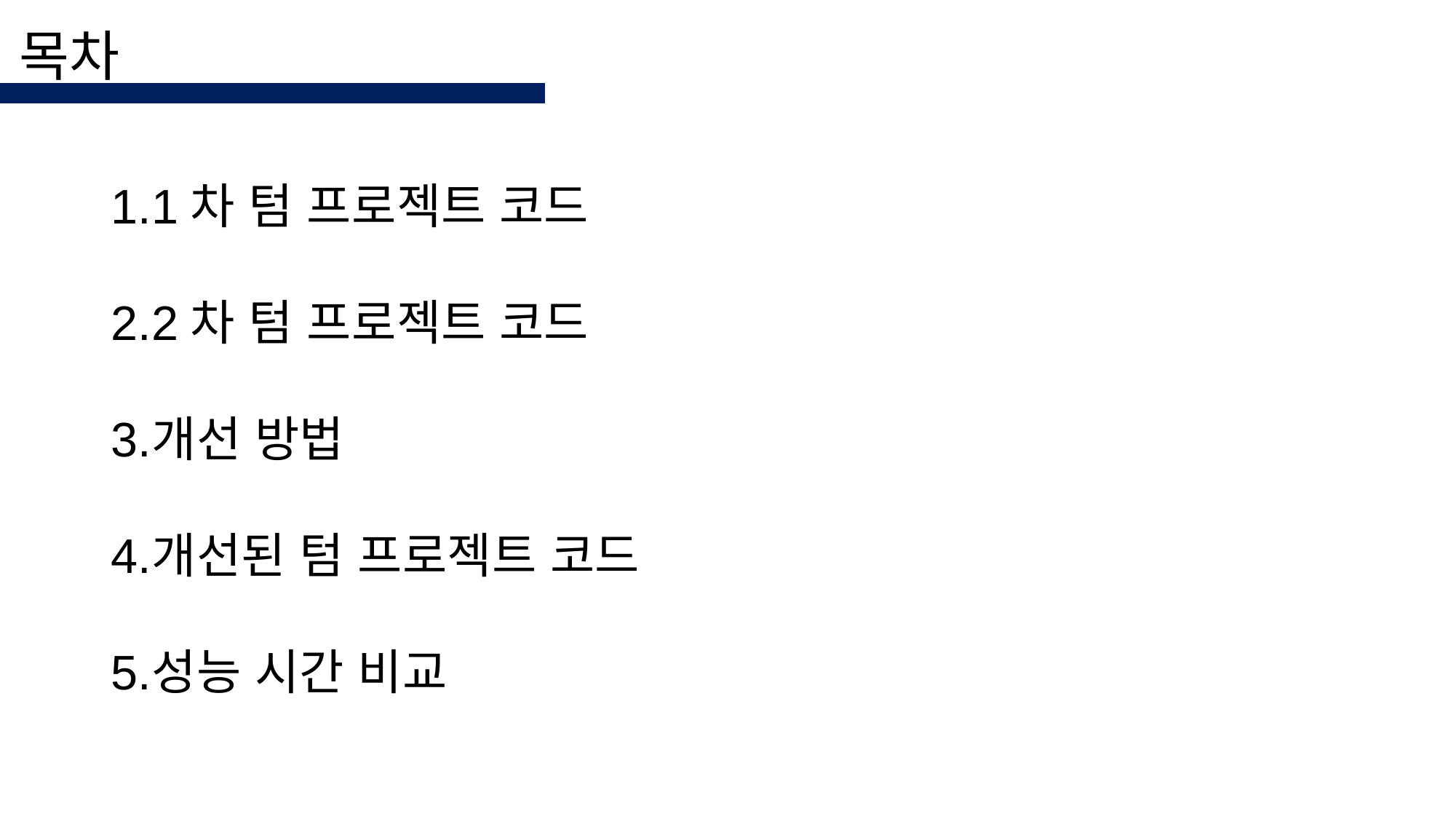

목차

1차 텀 프로젝트 코드

2차 텀 프로젝트 코드

개선 방법

개선된 텀 프로젝트 코드

성능 시간 비교